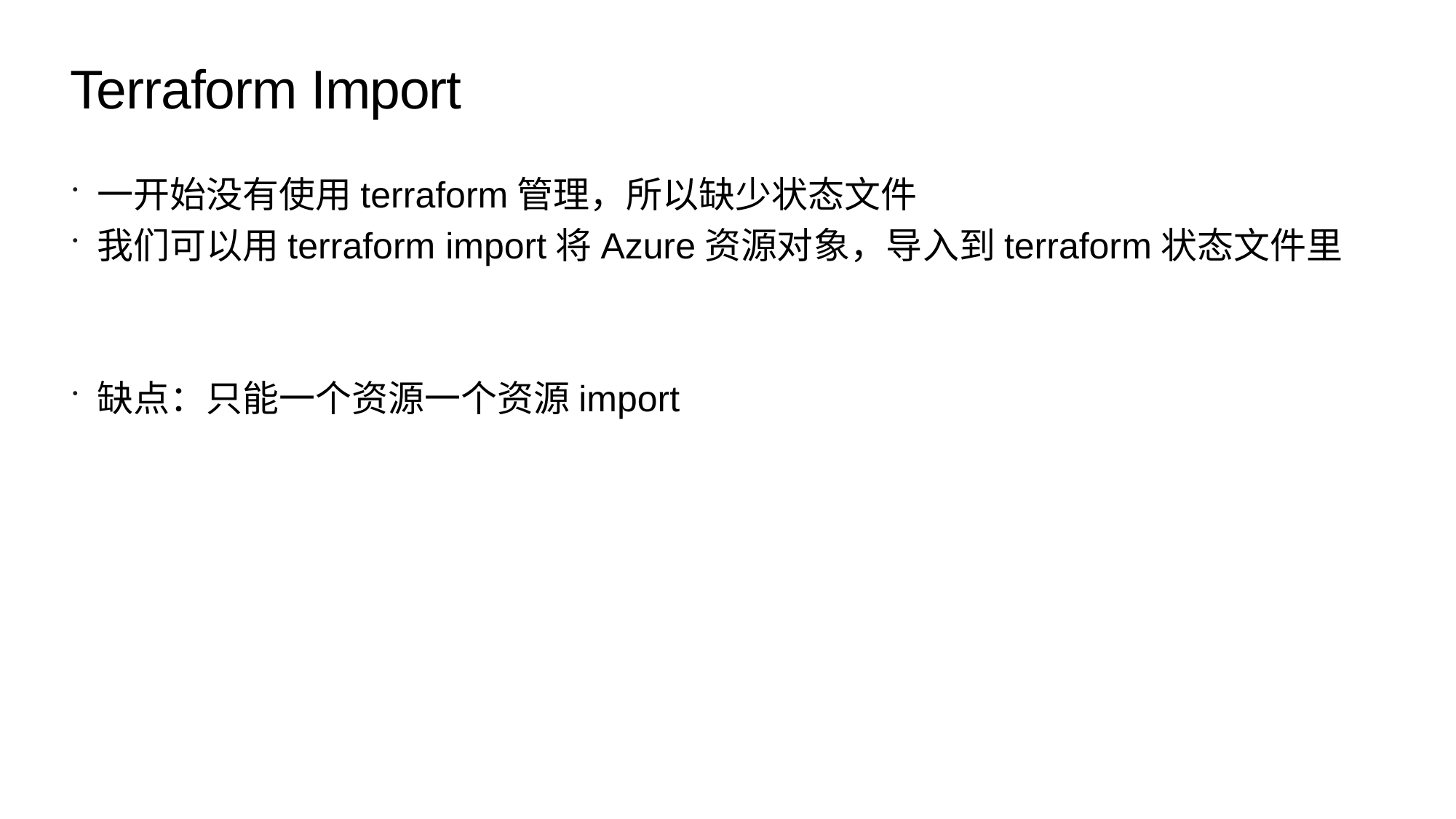

# Terraform Import
一开始没有使用terraform管理，所以缺少状态文件
我们可以用terraform import将Azure资源对象，导入到terraform状态文件里

缺点：只能一个资源一个资源import